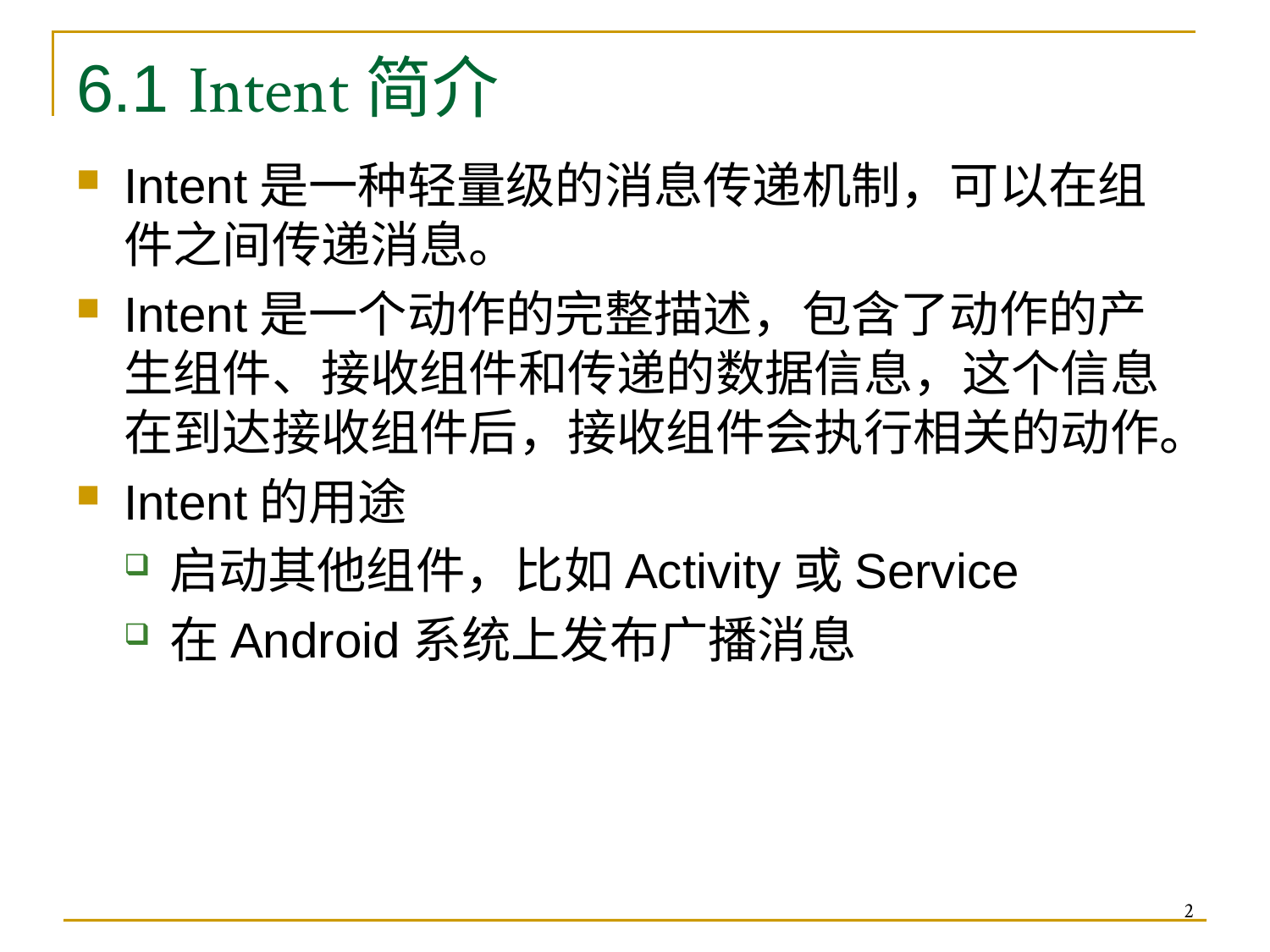

# 6.1 Intent简介
Intent是一种轻量级的消息传递机制，可以在组件之间传递消息。
Intent是一个动作的完整描述，包含了动作的产生组件、接收组件和传递的数据信息，这个信息在到达接收组件后，接收组件会执行相关的动作。
Intent的用途
启动其他组件，比如Activity或Service
在Android系统上发布广播消息
2